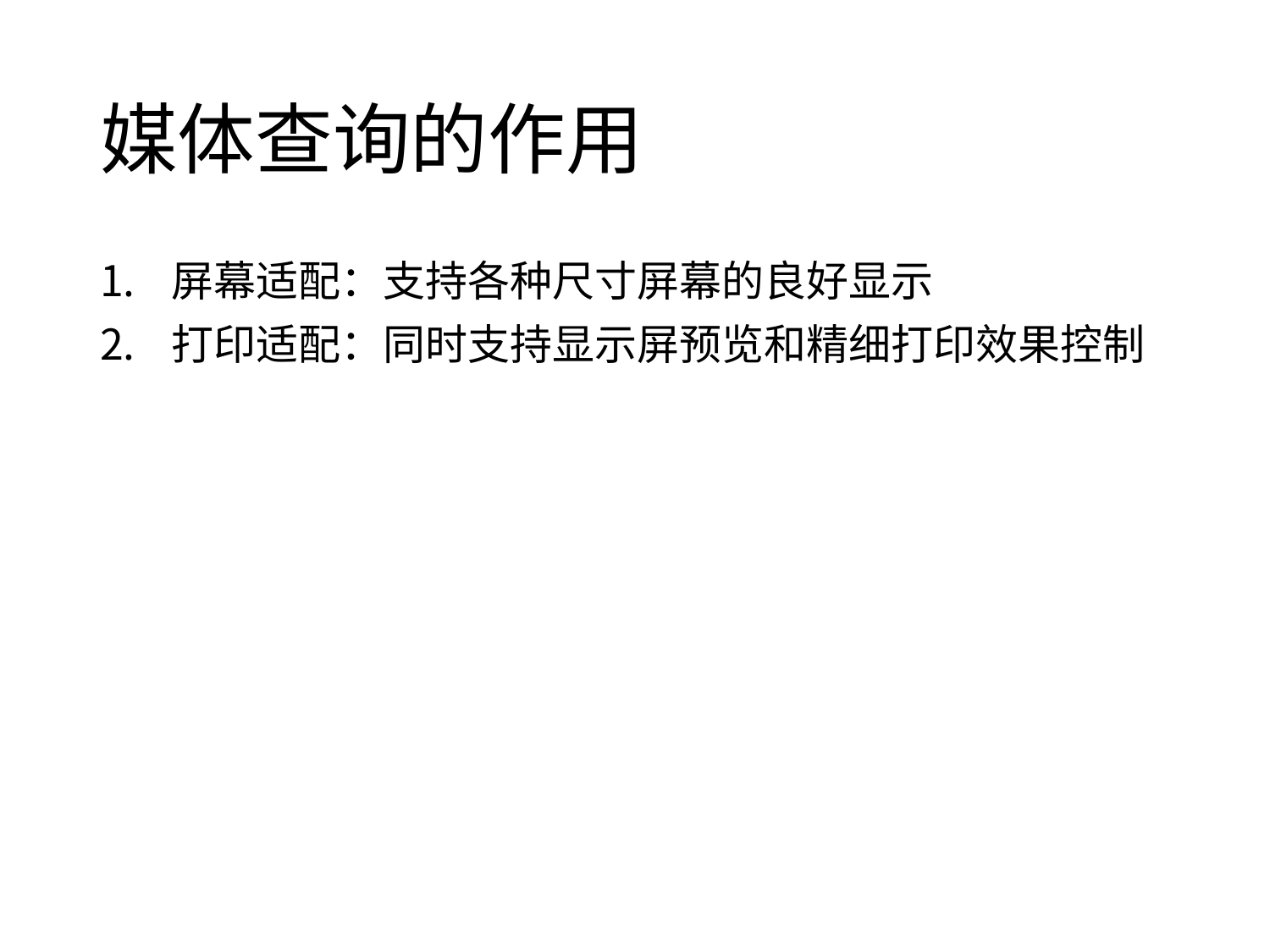

# 媒体查询的作用
屏幕适配：支持各种尺寸屏幕的良好显示
打印适配：同时支持显示屏预览和精细打印效果控制